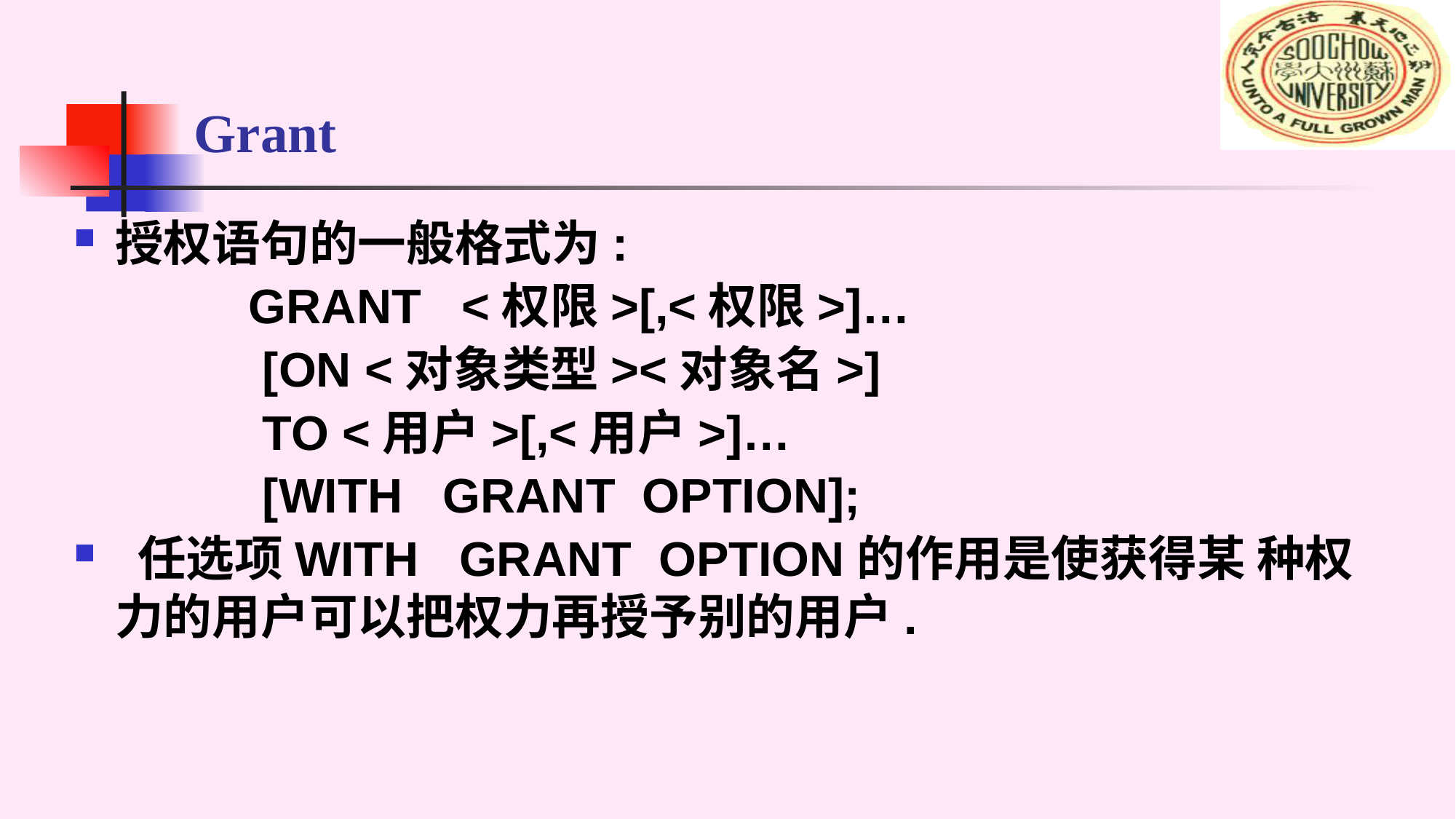

# Grant
授权语句的一般格式为:
      GRANT   <权限>[,<权限>]…
              [ON <对象类型><对象名>]
              TO <用户>[,<用户>]…
              [WITH   GRANT  OPTION];
 任选项WITH   GRANT  OPTION的作用是使获得某 种权力的用户可以把权力再授予别的用户.